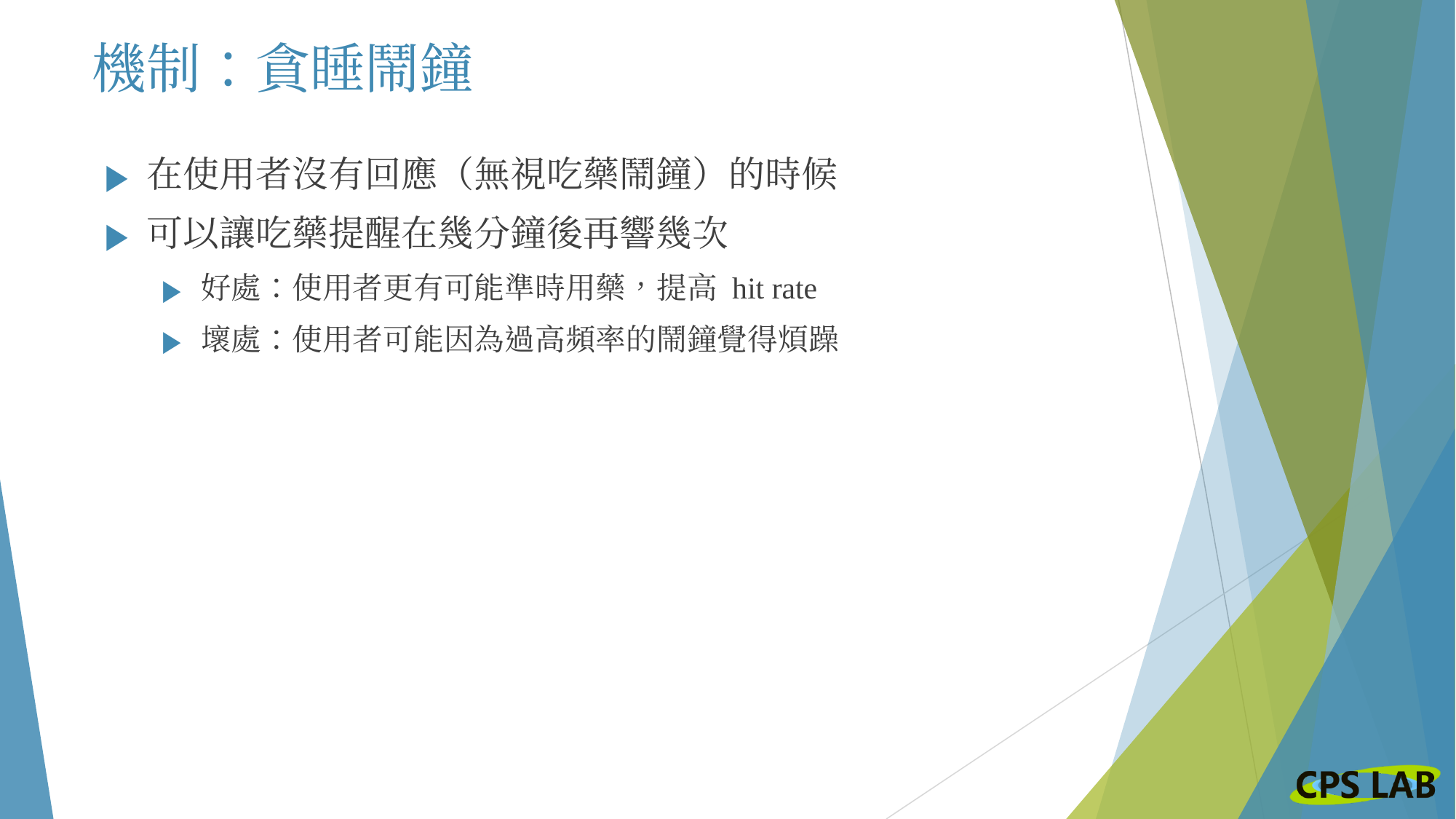

# 機制：貪睡鬧鐘
在使用者沒有回應（無視吃藥鬧鐘）的時候
可以讓吃藥提醒在幾分鐘後再響幾次
好處：使用者更有可能準時用藥，提高 hit rate
壞處：使用者可能因為過高頻率的鬧鐘覺得煩躁